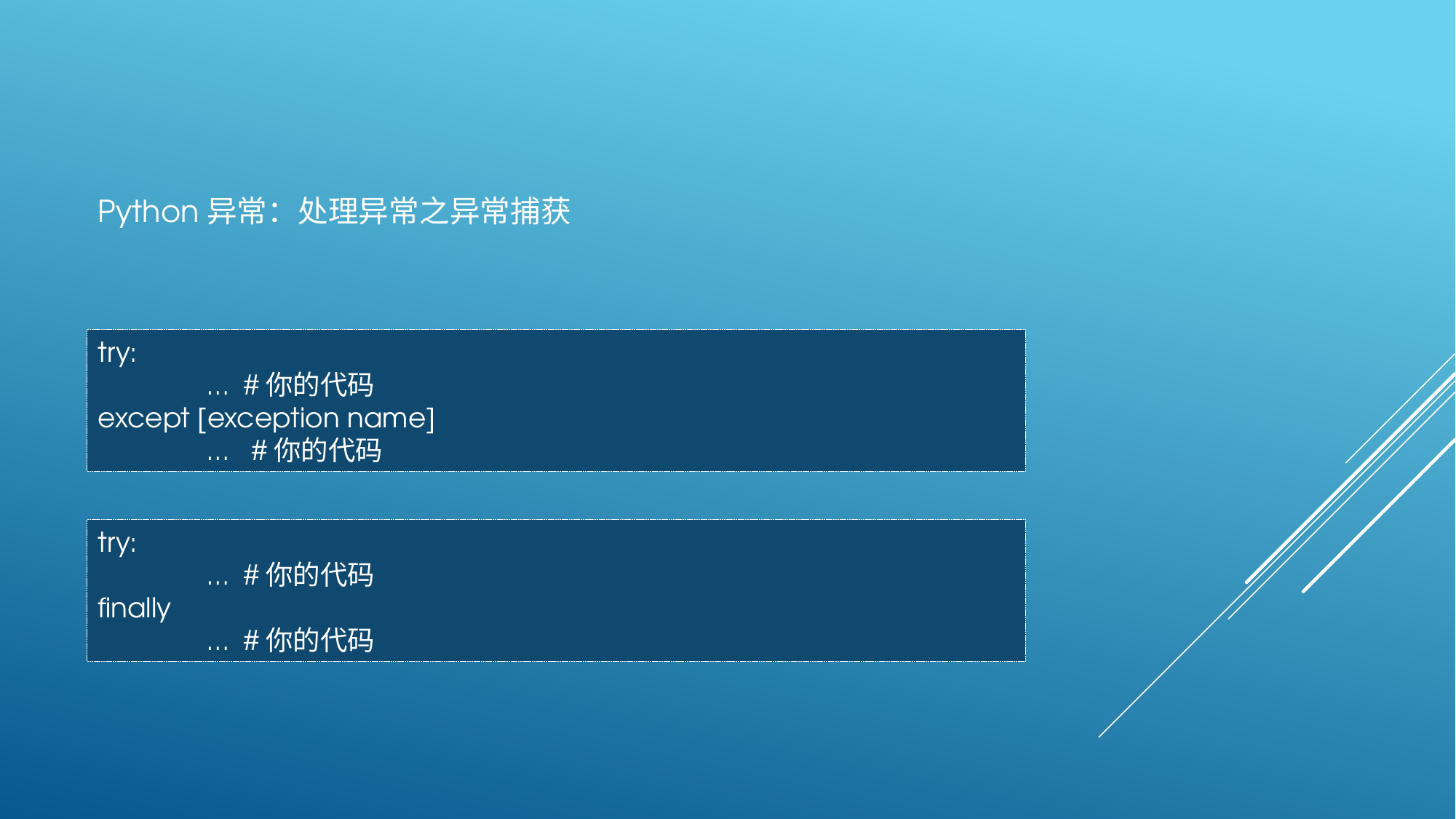

Python异常：处理异常之异常捕获
try:
	…  #你的代码
except [exception name]
	…   #你的代码
try:
	…  #你的代码
finally
	…  #你的代码